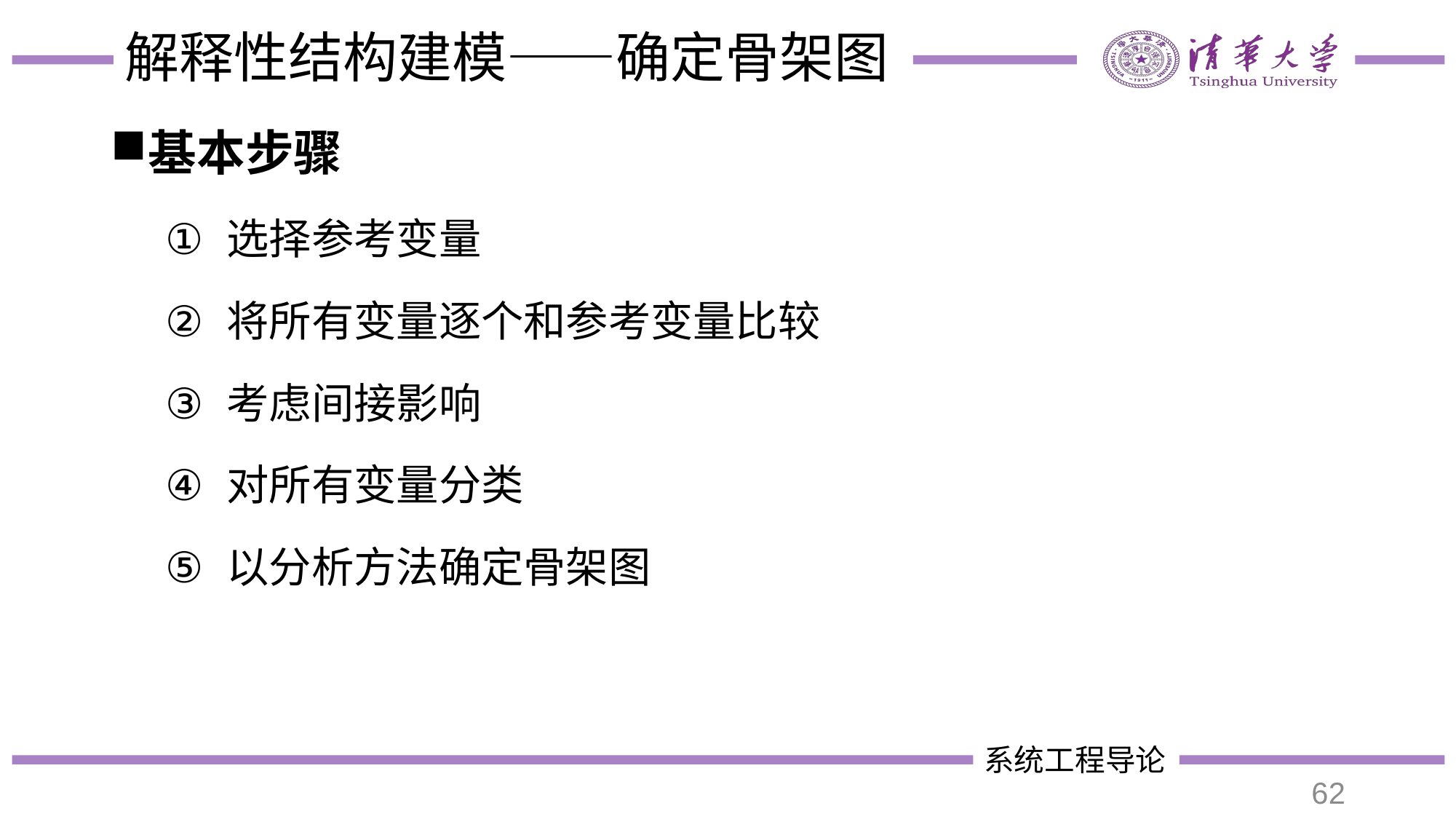

# 解释性结构建模——确定骨架图
基本步骤
选择参考变量
将所有变量逐个和参考变量比较
考虑间接影响
对所有变量分类
以分析方法确定骨架图

62